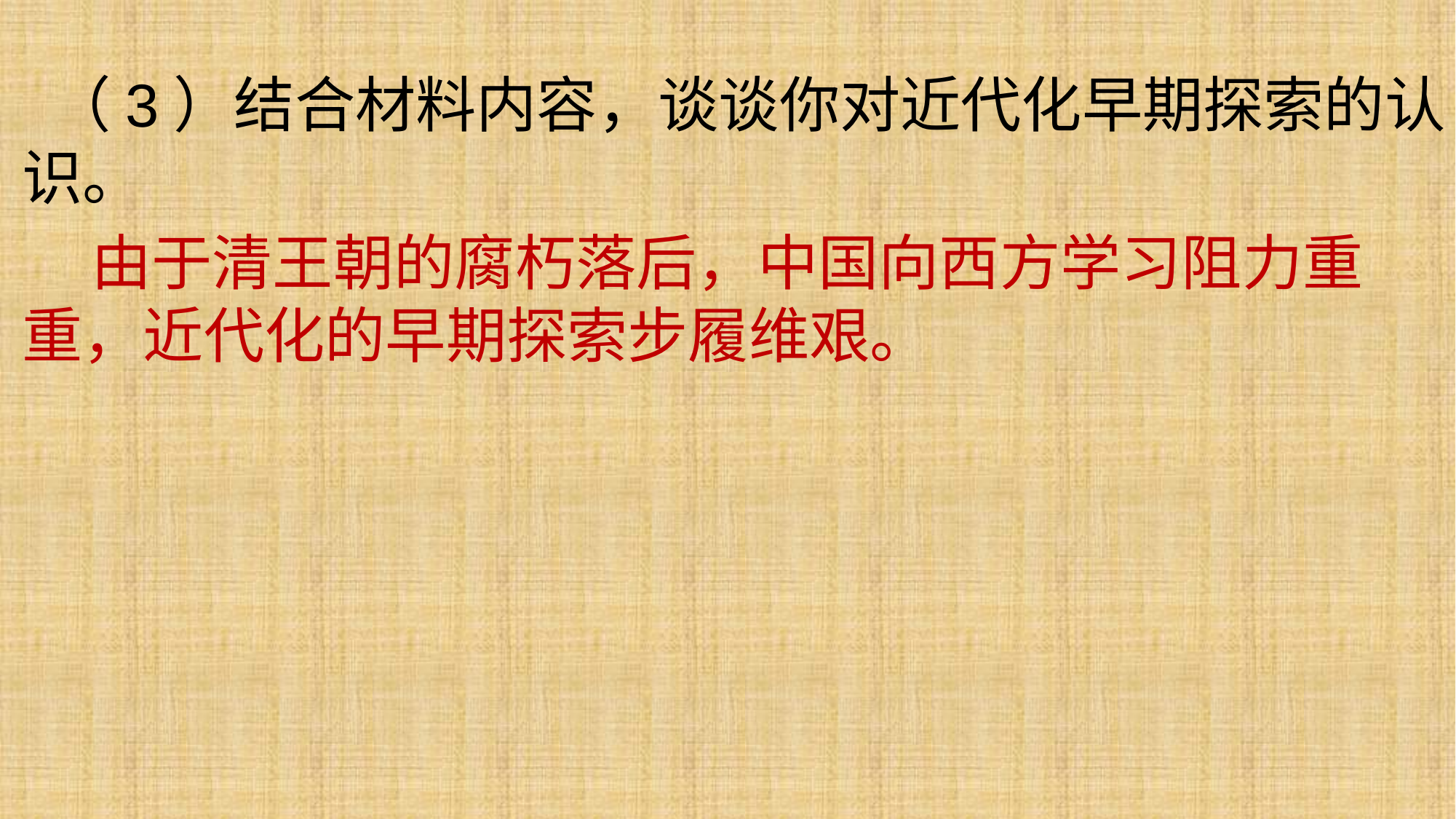

（3）结合材料内容，谈谈你对近代化早期探索的认识。
    由于清王朝的腐朽落后，中国向西方学习阻力重重，近代化的早期探索步履维艰。